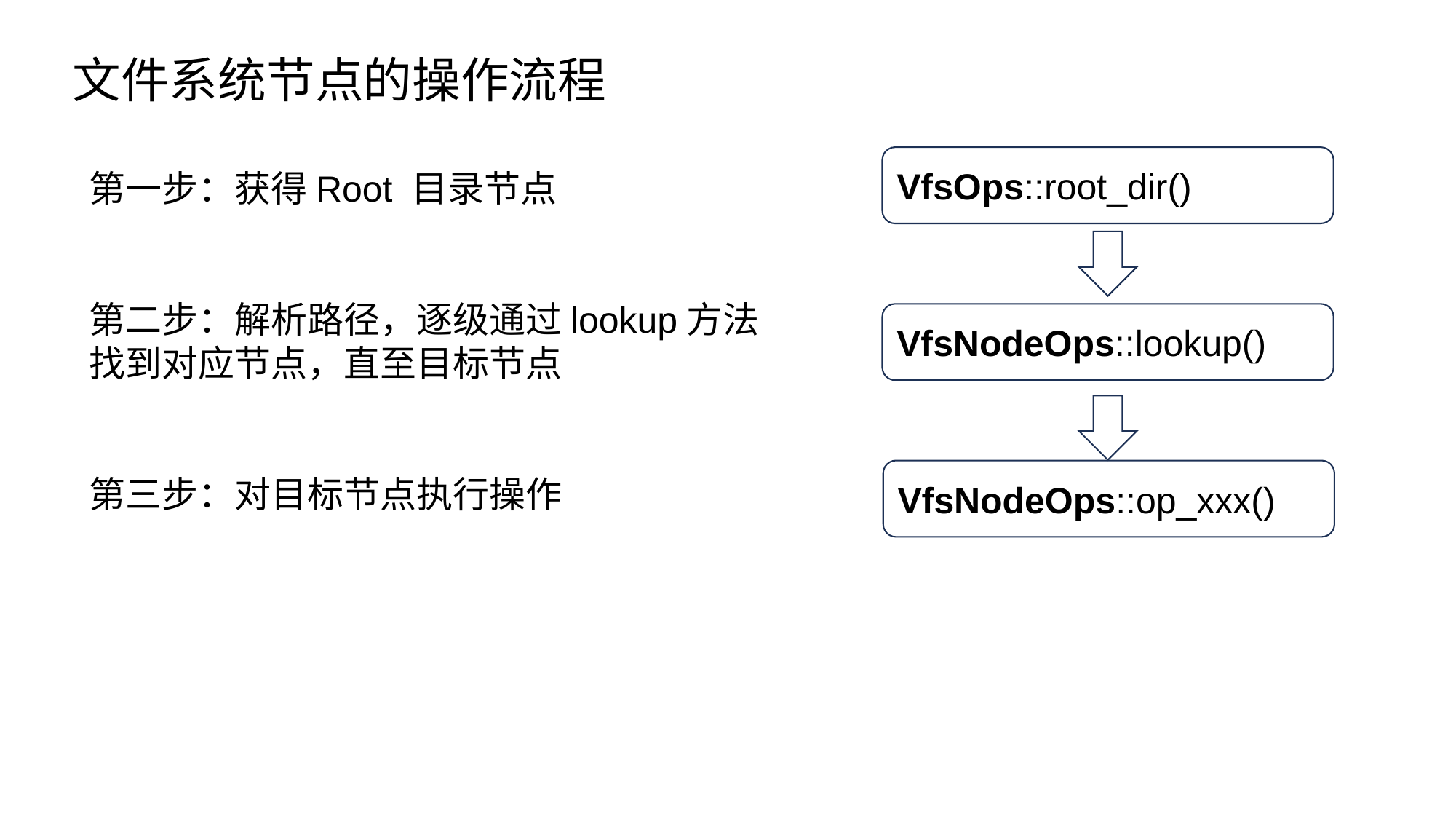

文件系统节点的操作流程
VfsOps::root_dir()
第一步：获得Root 目录节点

第二步：解析路径，逐级通过lookup方法找到对应节点，直至目标节点

第三步：对目标节点执行操作

VfsNodeOps::lookup()

VfsNodeOps::op_xxx()